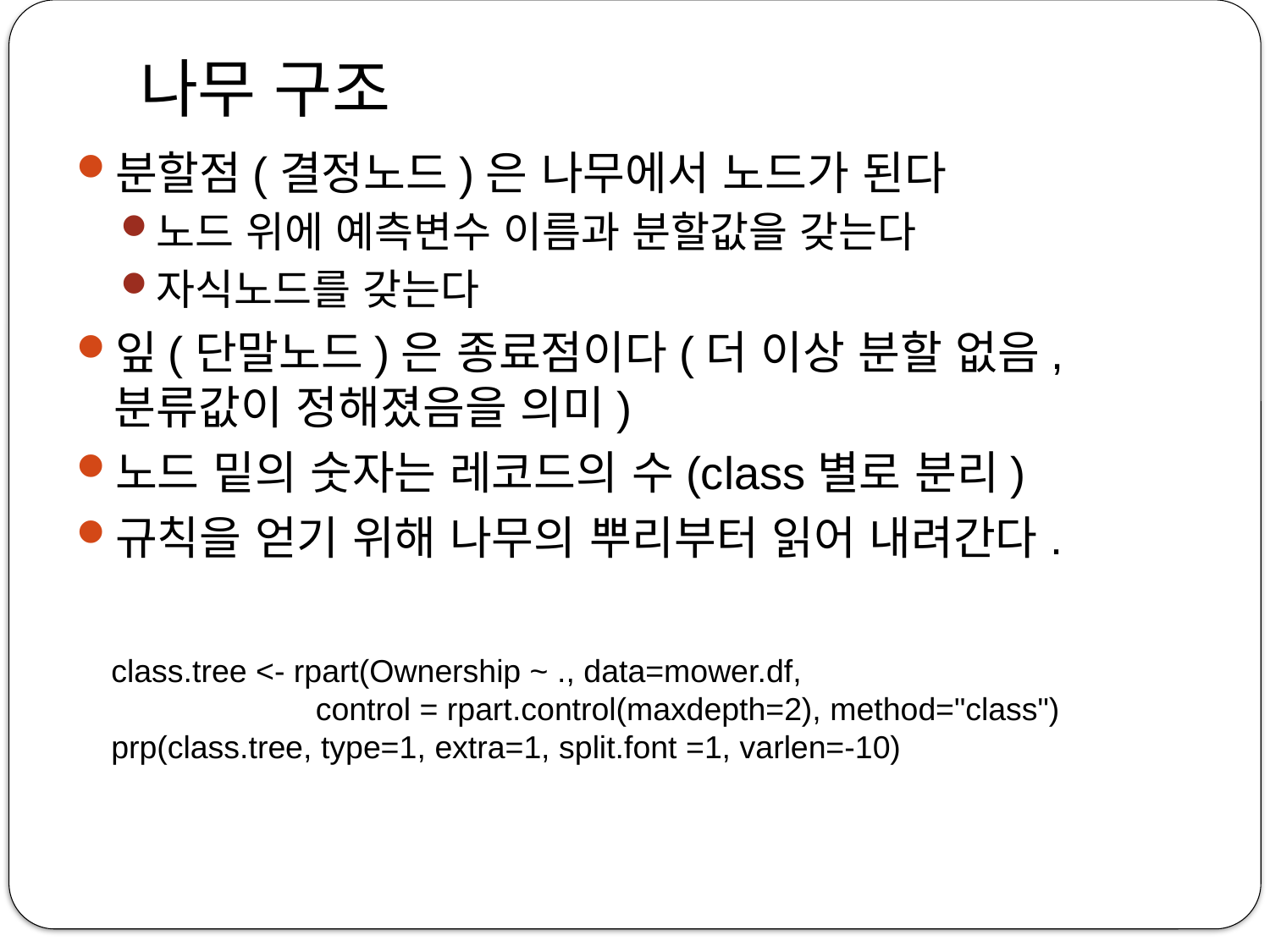

# 나무 구조
분할점(결정노드)은 나무에서 노드가 된다
노드 위에 예측변수 이름과 분할값을 갖는다
자식노드를 갖는다
잎(단말노드)은 종료점이다(더 이상 분할 없음, 분류값이 정해졌음을 의미)
노드 밑의 숫자는 레코드의 수(class별로 분리)
규칙을 얻기 위해 나무의 뿌리부터 읽어 내려간다.
class.tree <- rpart(Ownership ~ ., data=mower.df,
                       control = rpart.control(maxdepth=2), method="class")
prp(class.tree, type=1, extra=1, split.font =1, varlen=-10)